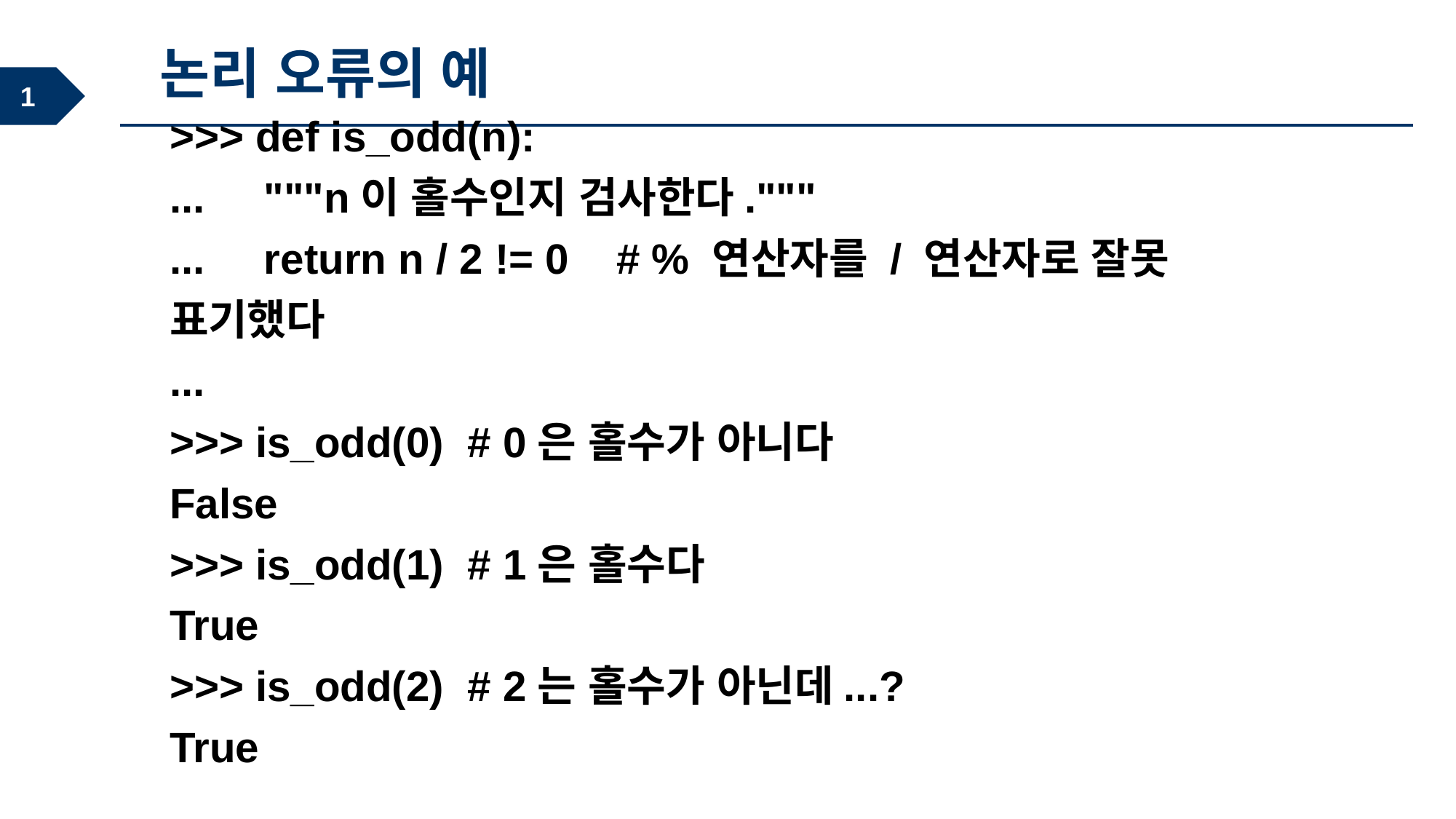

논리 오류의 예
>>> def is_odd(n):
...     """n이 홀수인지 검사한다."""
...     return n / 2 != 0    # % 연산자를 / 연산자로 잘못 표기했다
...
>>> is_odd(0)  # 0은 홀수가 아니다
False
>>> is_odd(1)  # 1은 홀수다
True
>>> is_odd(2)  # 2는 홀수가 아닌데...?
True